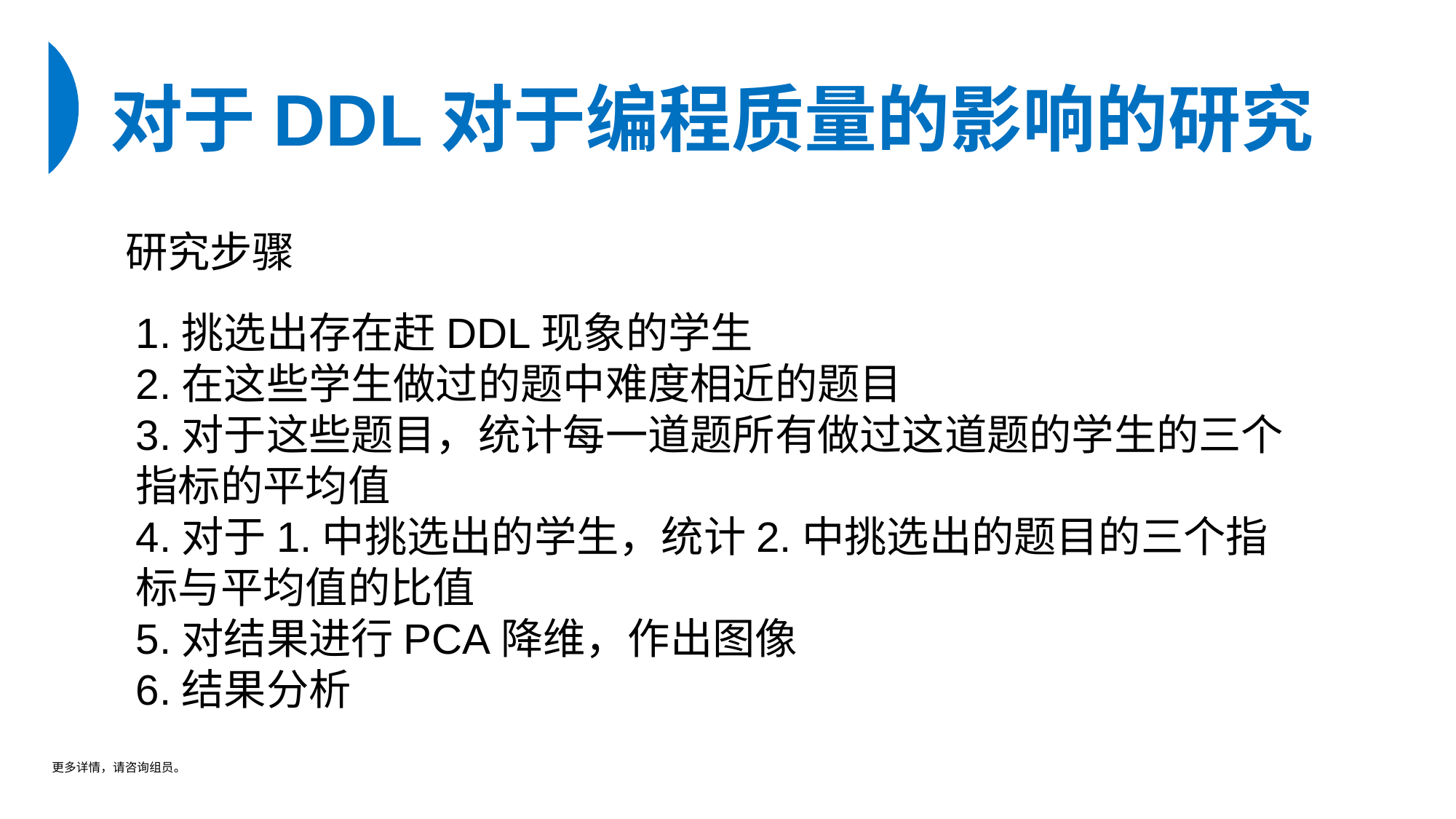

# 对于DDL对于编程质量的影响的研究
研究步骤
1.挑选出存在赶DDL现象的学生
2.在这些学生做过的题中难度相近的题目
3.对于这些题目，统计每一道题所有做过这道题的学生的三个指标的平均值
4.对于1.中挑选出的学生，统计2.中挑选出的题目的三个指标与平均值的比值
5.对结果进行PCA降维，作出图像
6.结果分析
更多详情，请咨询组员。